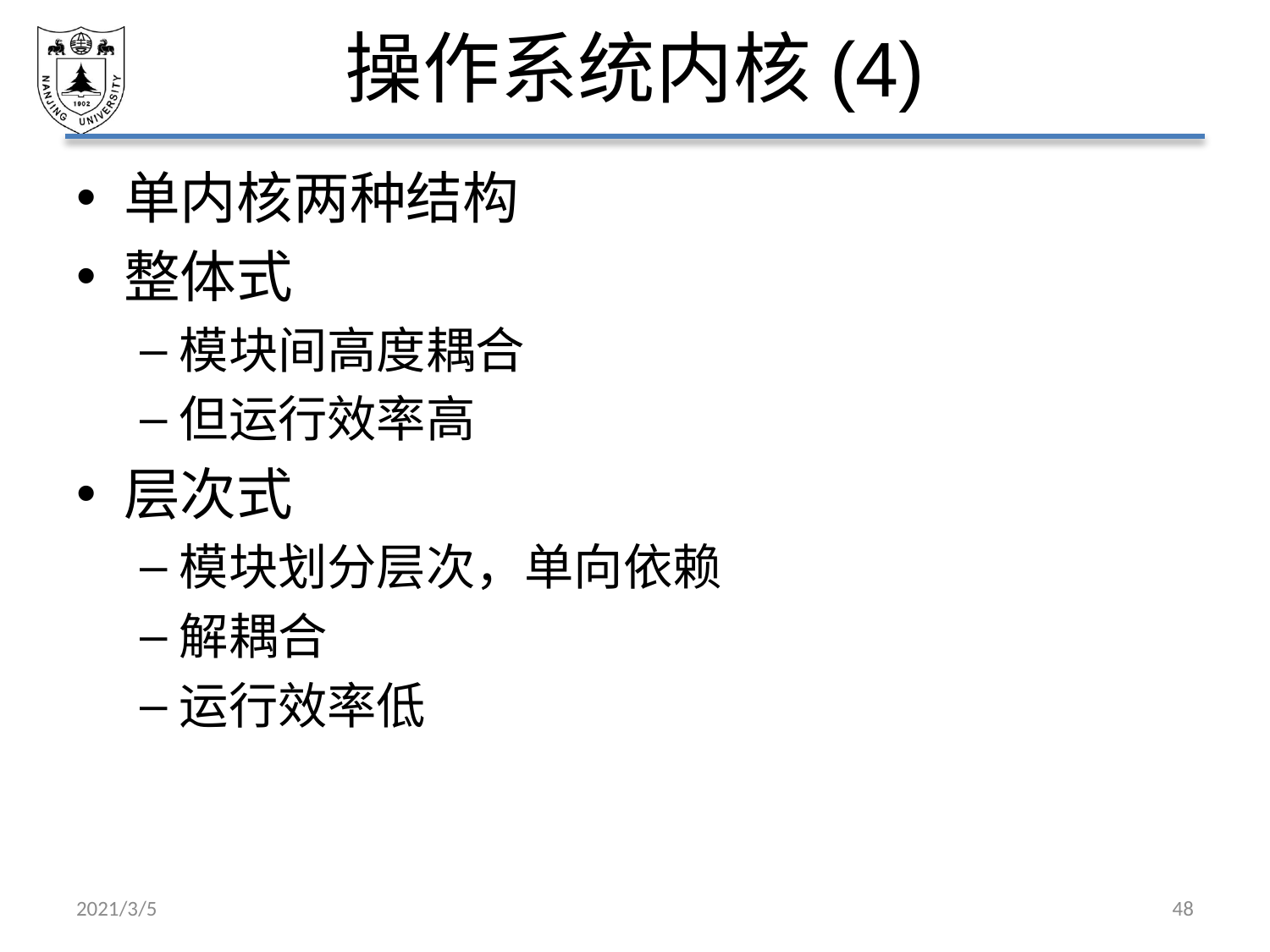

# 操作系统内核(4)
单内核两种结构
整体式
模块间高度耦合
但运行效率高
层次式
模块划分层次，单向依赖
解耦合
运行效率低
2021/3/5
48